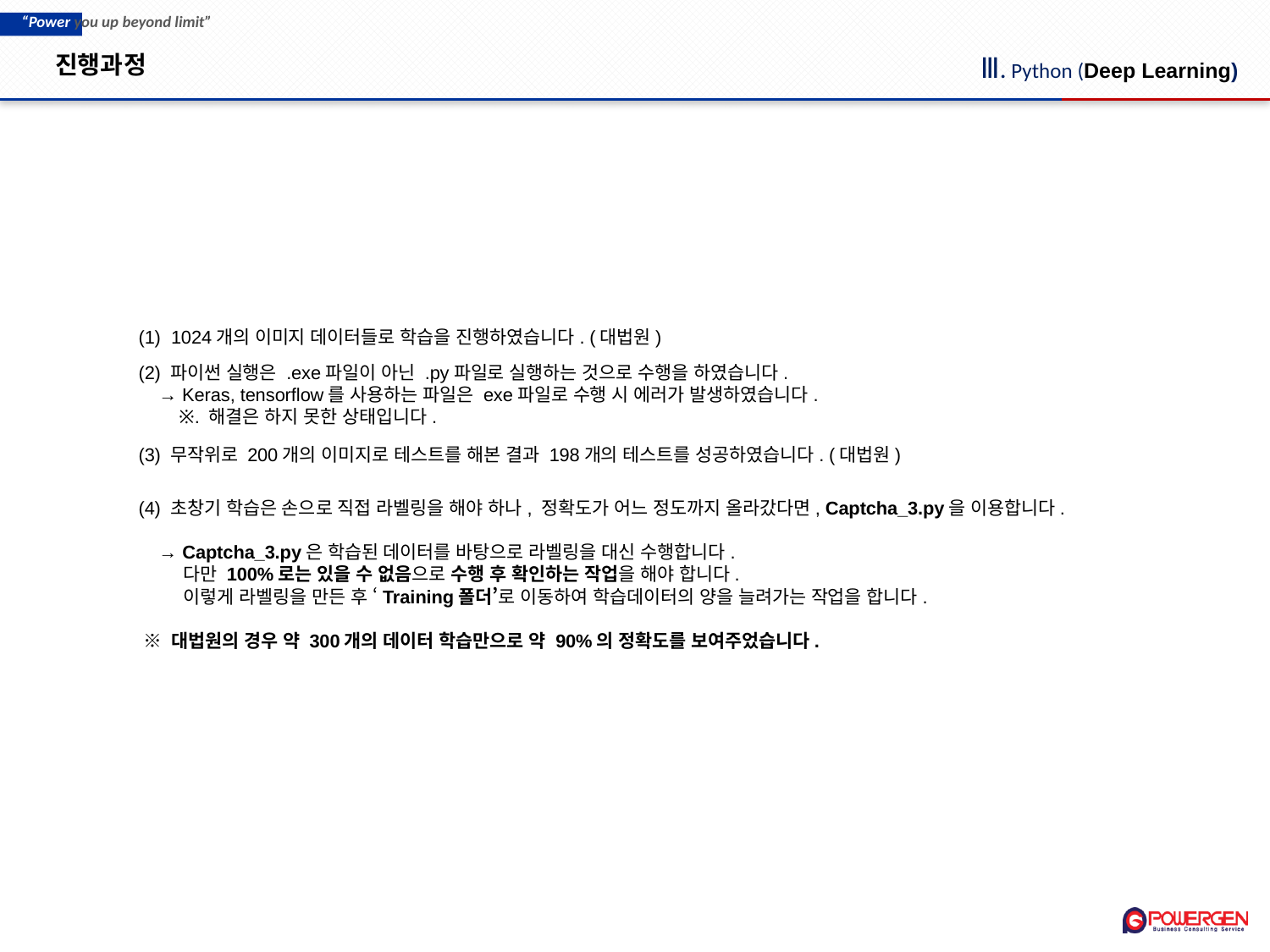

# 진행과정
Ⅲ. Python (Deep Learning)
(1)  1024개의 이미지 데이터들로 학습을 진행하였습니다. (대법원)
(2) 파이썬 실행은 .exe파일이 아닌 .py파일로 실행하는 것으로 수행을 하였습니다.
    → Keras, tensorflow를 사용하는 파일은 exe파일로 수행 시 에러가 발생하였습니다.
        ※. 해결은 하지 못한 상태입니다.
(3) 무작위로 200개의 이미지로 테스트를 해본 결과 198개의 테스트를 성공하였습니다. (대법원)
(4) 초창기 학습은 손으로 직접 라벨링을 해야 하나, 정확도가 어느 정도까지 올라갔다면, Captcha_3.py을 이용합니다.
    → Captcha_3.py은 학습된 데이터를 바탕으로 라벨링을 대신 수행합니다.
        다만 100%로는 있을 수 없음으로 수행 후 확인하는 작업을 해야 합니다.
        이렇게 라벨링을 만든 후 ‘Training폴더’로 이동하여 학습데이터의 양을 늘려가는 작업을 합니다.

 ※ 대법원의 경우 약 300개의 데이터 학습만으로 약 90%의 정확도를 보여주었습니다.